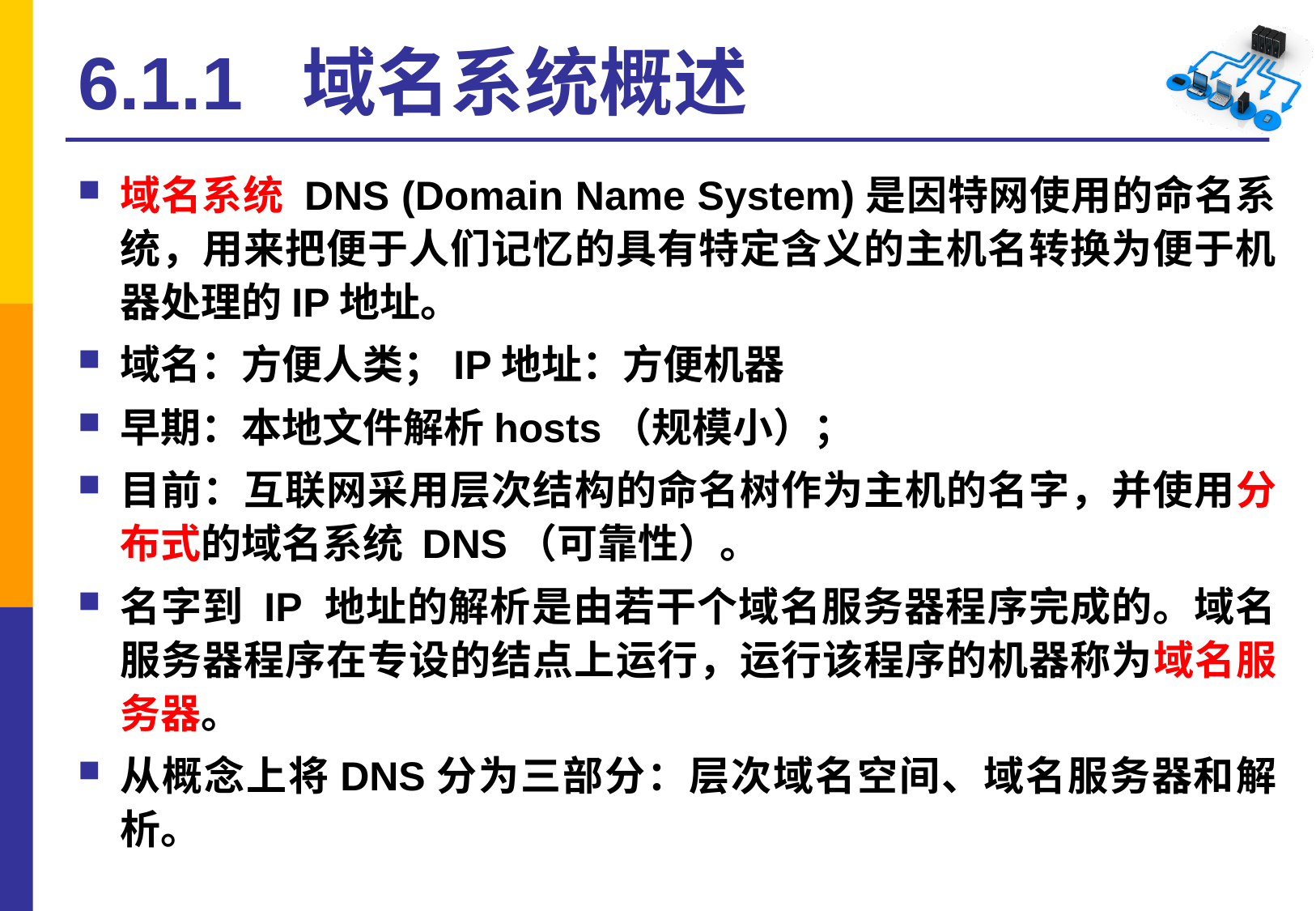

# 6.1.1  域名系统概述
域名系统 DNS (Domain Name System)是因特网使用的命名系统，用来把便于人们记忆的具有特定含义的主机名转换为便于机器处理的IP地址。
域名：方便人类；IP地址：方便机器
早期：本地文件解析hosts（规模小）；
目前：互联网采用层次结构的命名树作为主机的名字，并使用分布式的域名系统 DNS（可靠性）。
名字到 IP 地址的解析是由若干个域名服务器程序完成的。域名服务器程序在专设的结点上运行，运行该程序的机器称为域名服务器。
从概念上将DNS分为三部分：层次域名空间、域名服务器和解析。